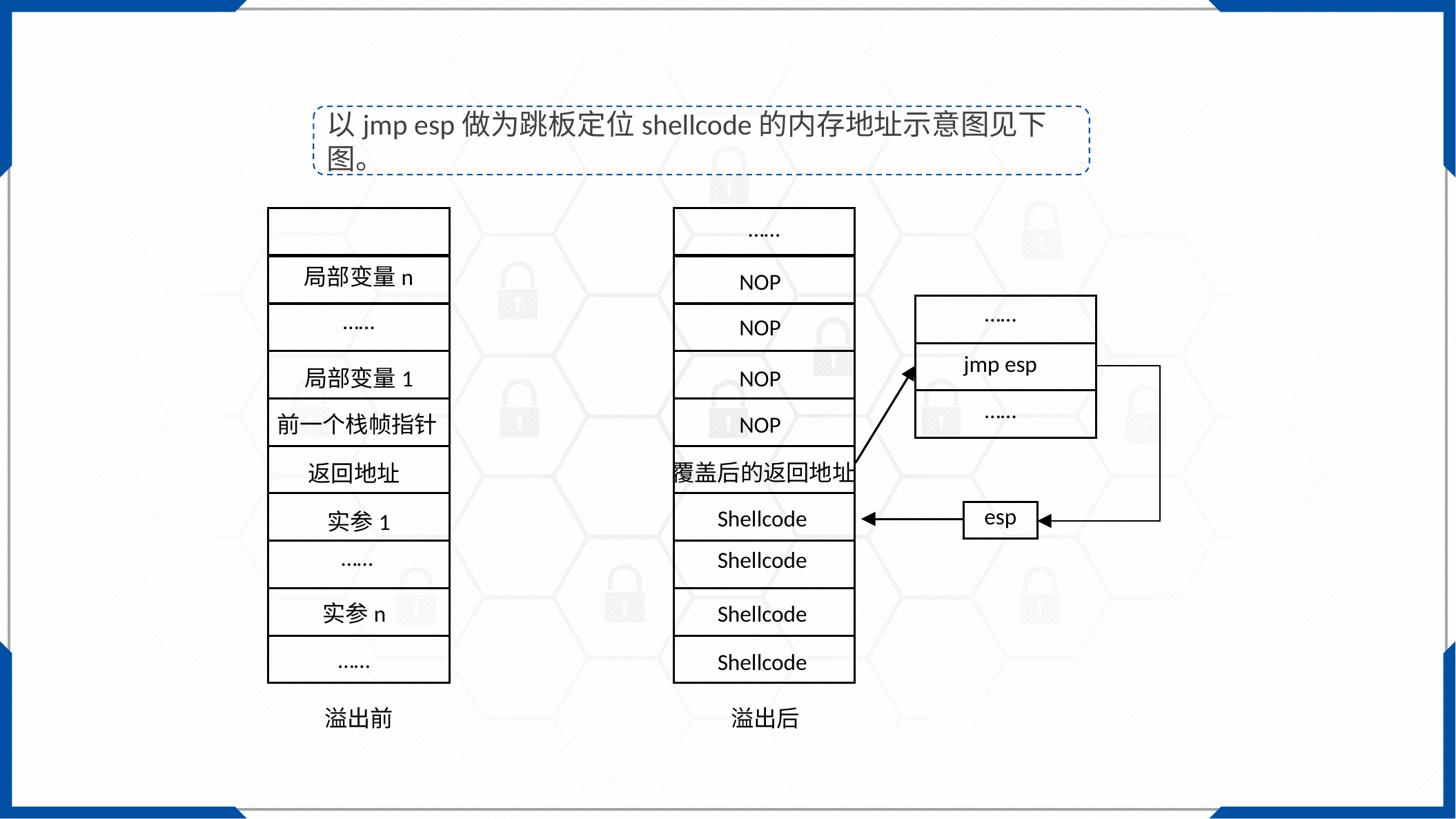

以jmp esp做为跳板定位shellcode的内存地址示意图见下图。

……

局部变量n
NOP
……

……

NOP

jmp esp

NOP
局部变量1

……

前一个栈帧指针
NOP

覆盖后的返回地址
返回地址

esp
Shellcode

实参1
……
Shellcode

实参n
Shellcode

……
Shellcode
溢出前
溢出后